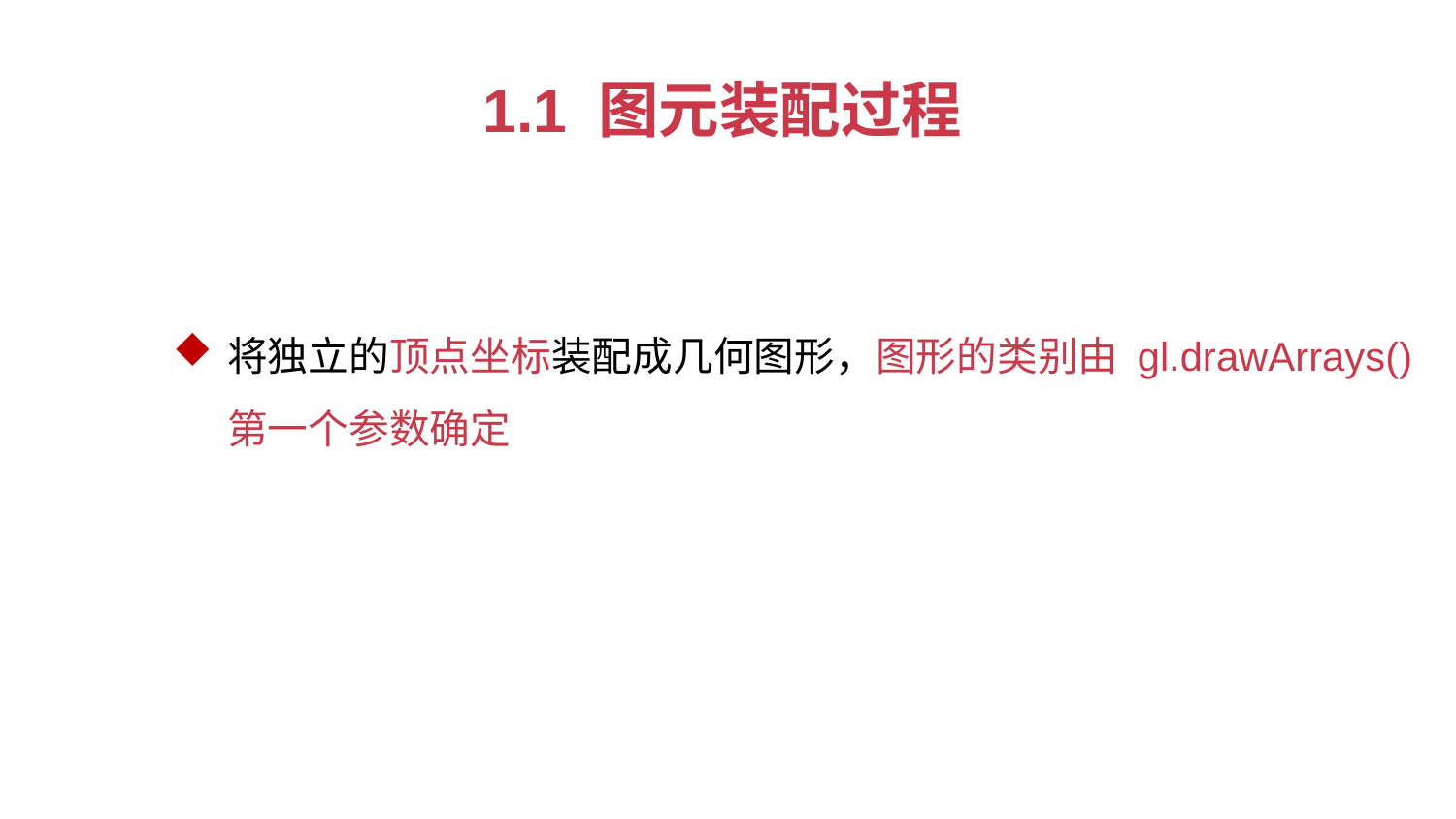

1.1 图元装配过程
将独⽴的顶点坐标装配成几何图形，图形的类别由 gl.drawArrays() 第⼀个参数确定